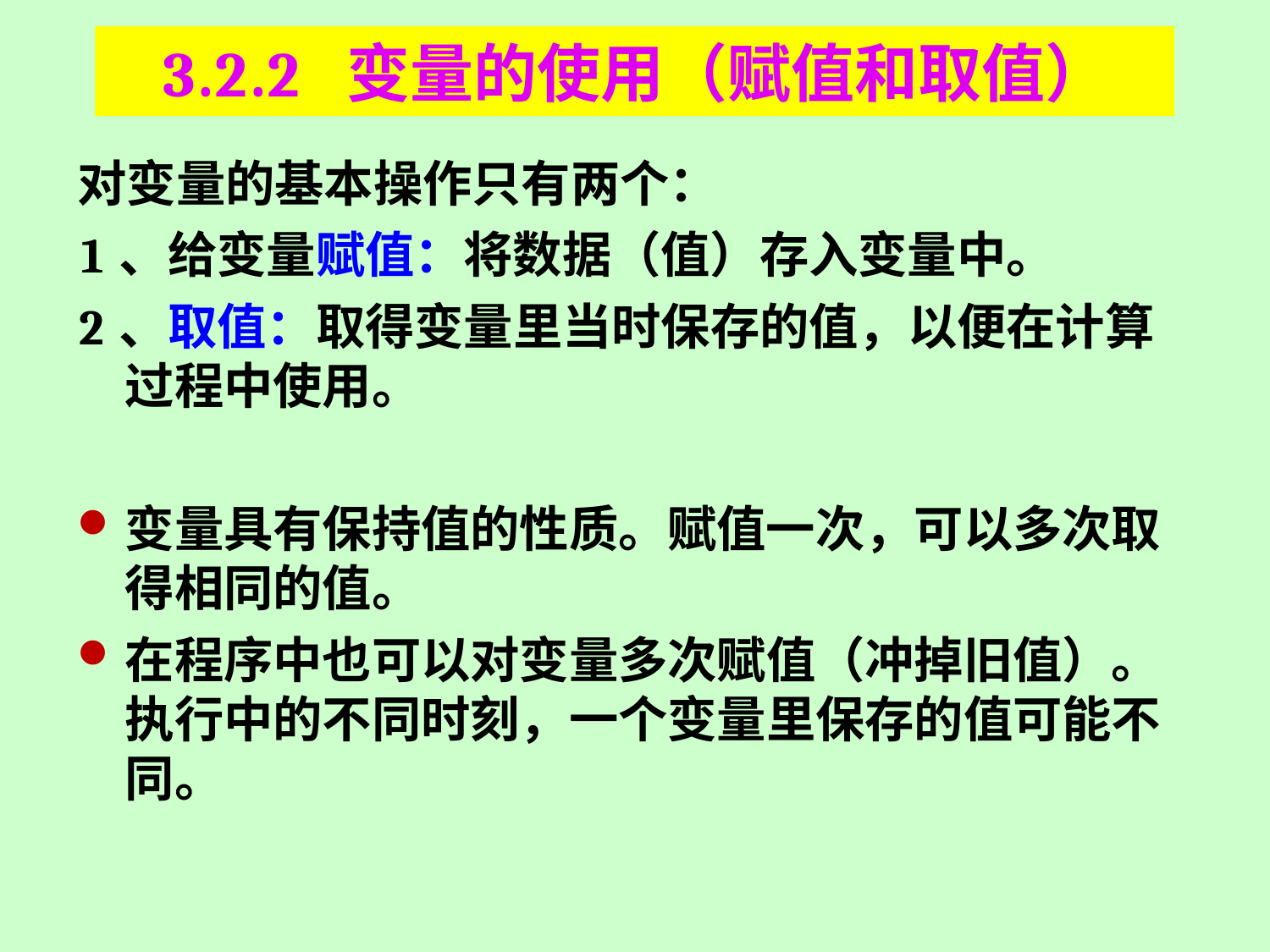

# 3.2.2  变量的使用（赋值和取值）
对变量的基本操作只有两个：
1、给变量赋值：将数据（值）存入变量中。
2、取值：取得变量里当时保存的值，以便在计算过程中使用。

变量具有保持值的性质。赋值一次，可以多次取得相同的值。
在程序中也可以对变量多次赋值（冲掉旧值）。执行中的不同时刻，一个变量里保存的值可能不同。
14